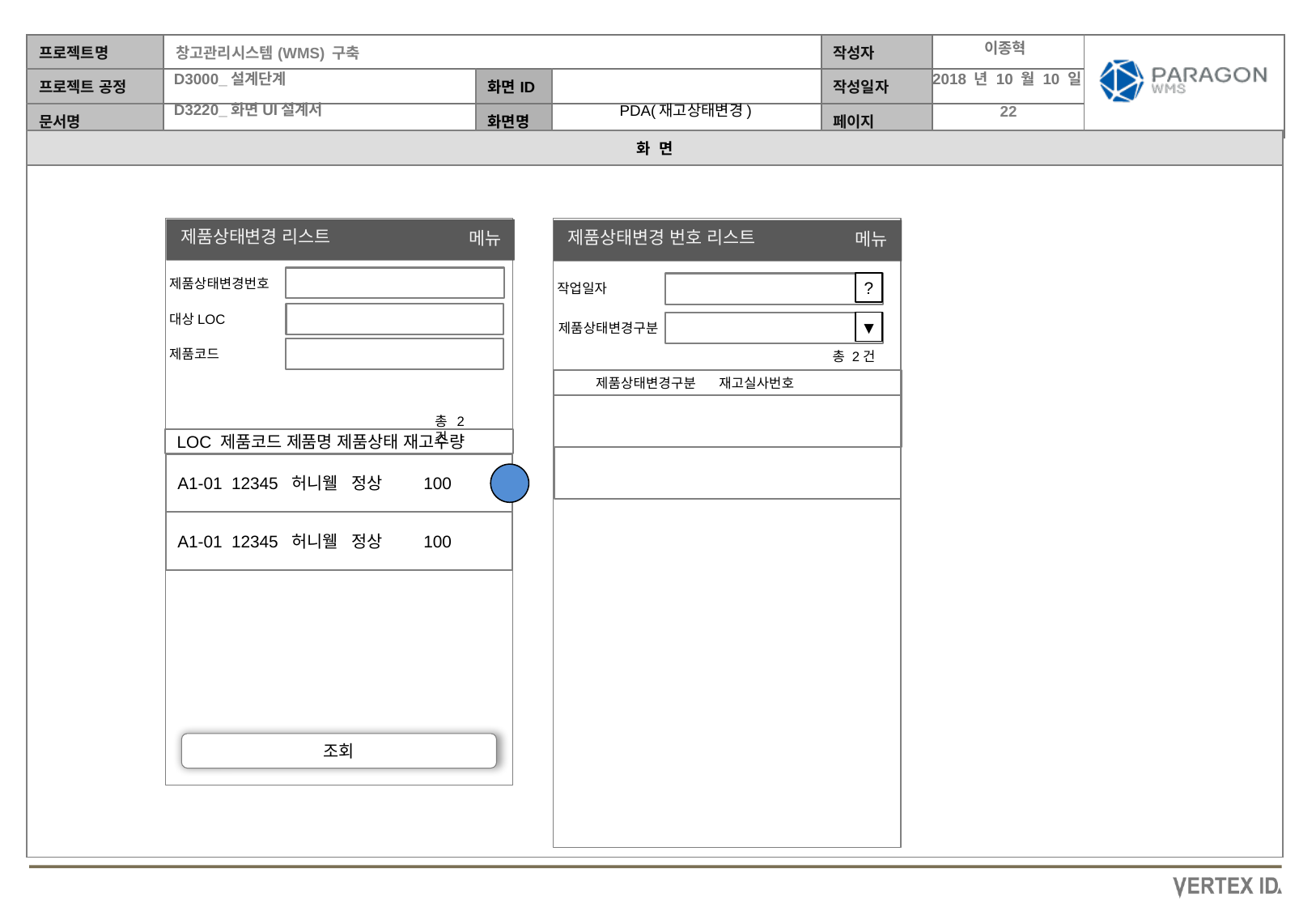

이종혁
2018 년 10 월 10 일
PDA(재고상태변경)

제품상태변경 리스트

제품상태변경 번호 리스트
메뉴
메뉴

제품상태변경번호
?

작업일자

대상LOC
▼

제품상태변경구분

제품코드
총 2건
       제품상태변경구분      재고실사번호

총2건
LOC 제품코드 제품명 제품상태 재고수량

A1-01  12345  허니웰   정상        100

A1-01  12345  허니웰   정상        100
조회